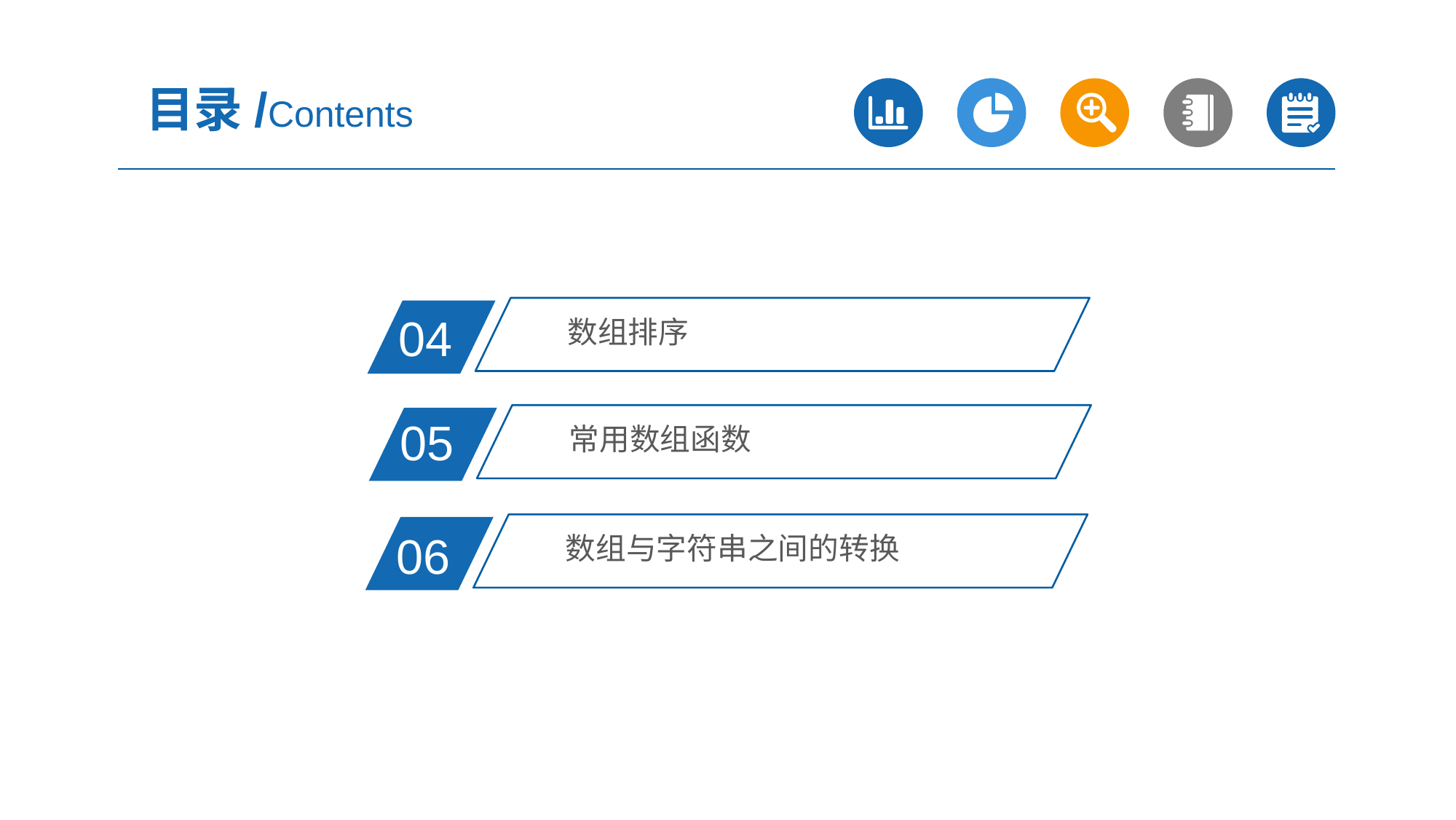

目录/Contents

数组排序

04

常用数组函数
05

数组与字符串之间的转换

06